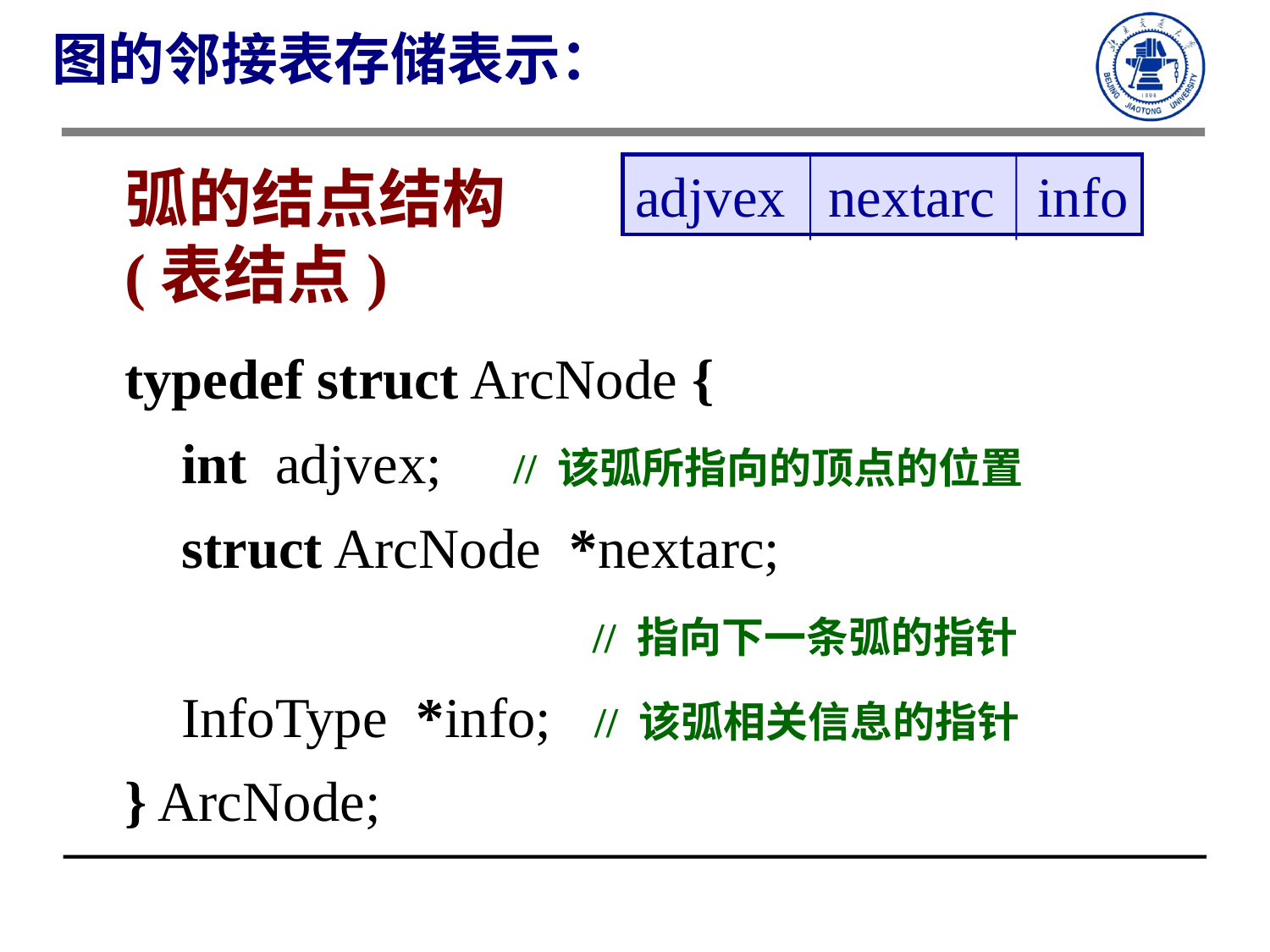

图的邻接表存储表示：
弧的结点结构(表结点)
adjvex   nextarc   info

typedef struct ArcNode {
    int  adjvex;     // 该弧所指向的顶点的位置
    struct ArcNode  *nextarc;
                                 // 指向下一条弧的指针
    InfoType  *info;   // 该弧相关信息的指针
} ArcNode;